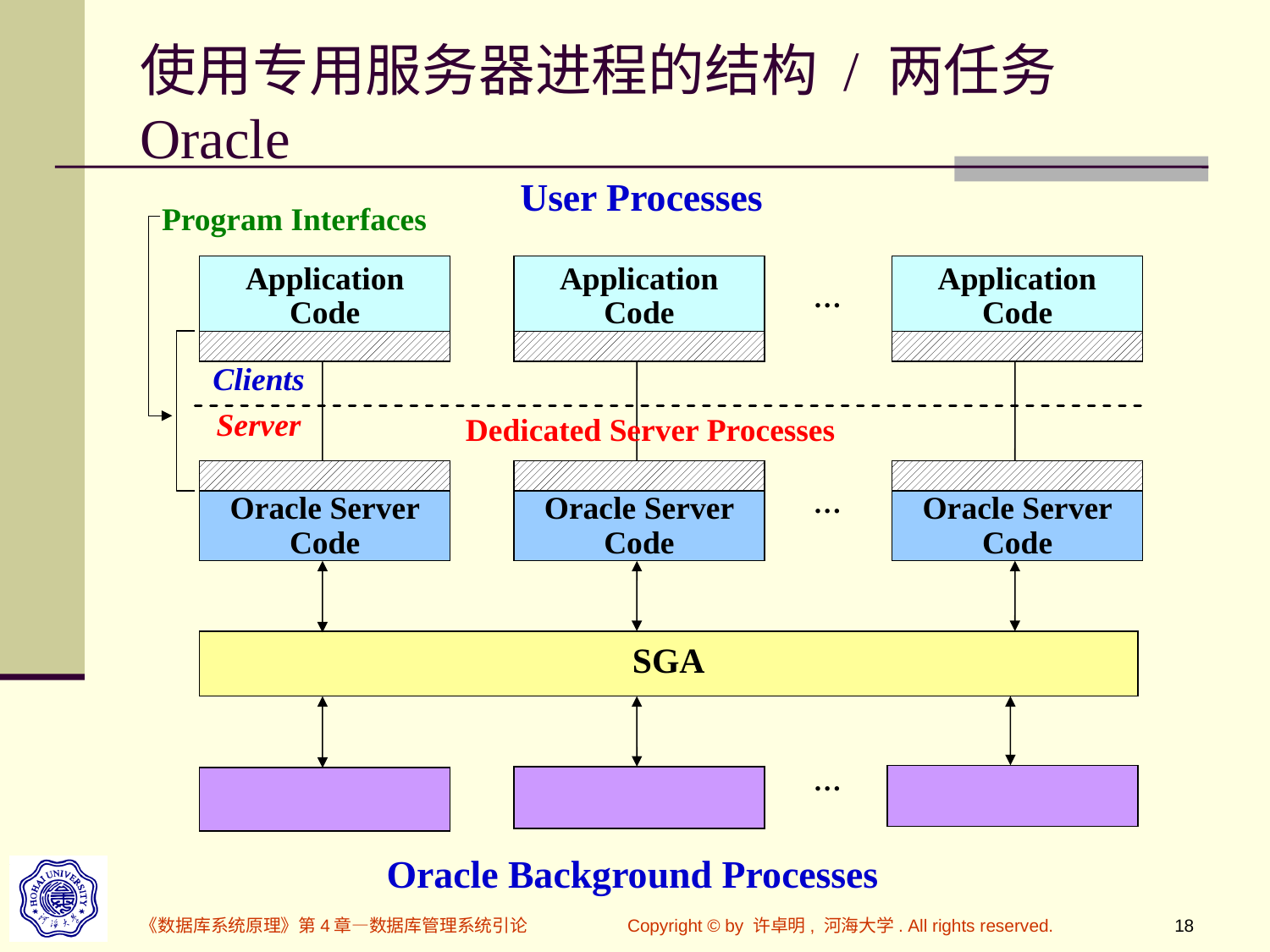

# 使用专用服务器进程的结构 / 两任务Oracle
User Processes
Program Interfaces

Application Code
Application Code
Application Code
…

Clients

Server
Dedicated Server Processes

…
Oracle Server Code
Oracle Server Code
Oracle Server Code

SGA

…
Oracle Background Processes
《数据库系统原理》第4章—数据库管理系统引论
Copyright © by 许卓明, 河海大学. All rights reserved.
18